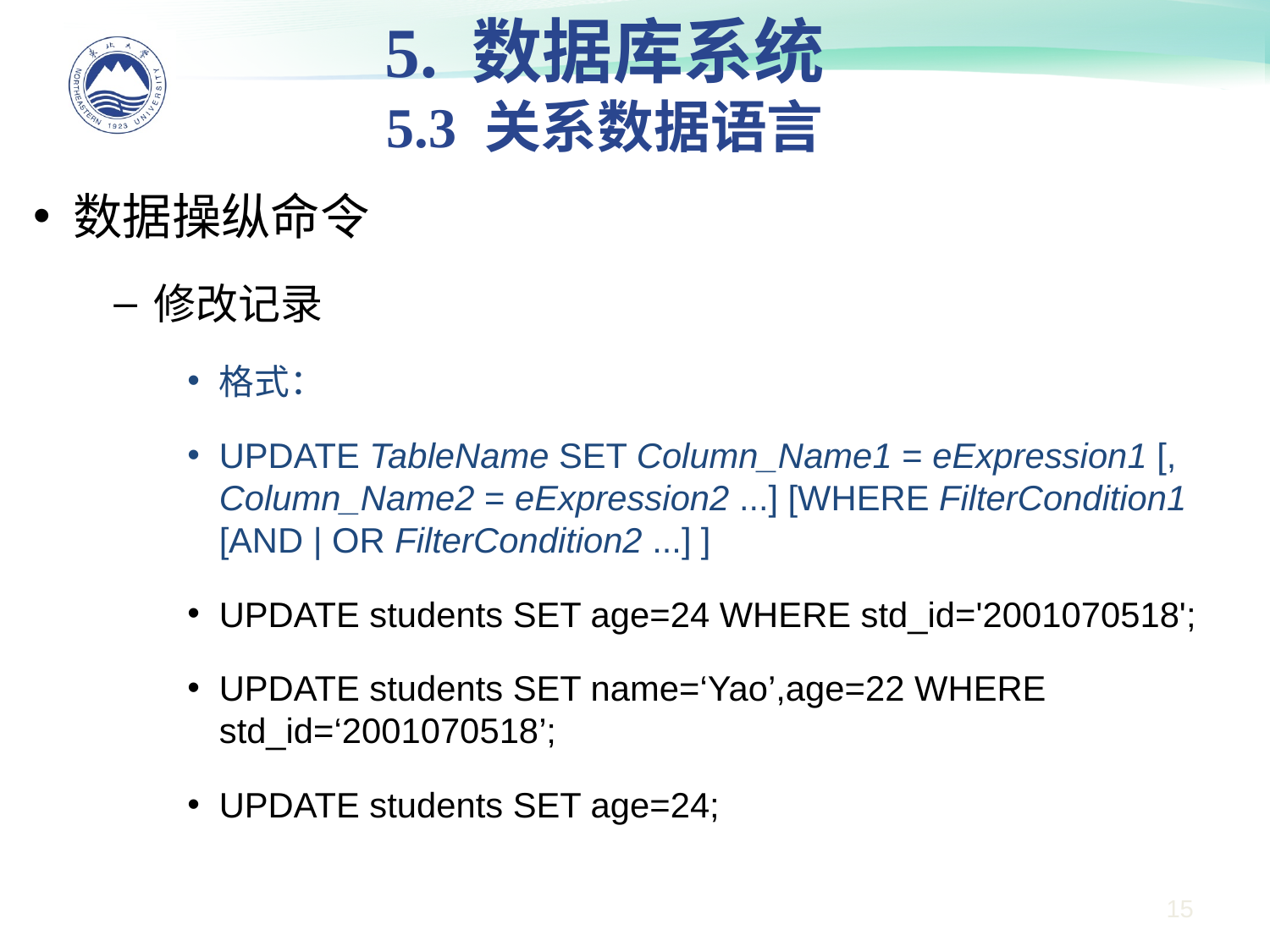

5. 数据库系统
5.3 关系数据语言
#
数据操纵命令
修改记录
格式：
UPDATE TableName SET Column_Name1 = eExpression1 [, Column_Name2 = eExpression2 ...] [WHERE FilterCondition1 [AND | OR FilterCondition2 ...] ]
UPDATE students SET age=24 WHERE std_id='2001070518';
UPDATE students SET name=‘Yao’,age=22 WHERE std_id=‘2001070518’;
UPDATE students SET age=24;
15